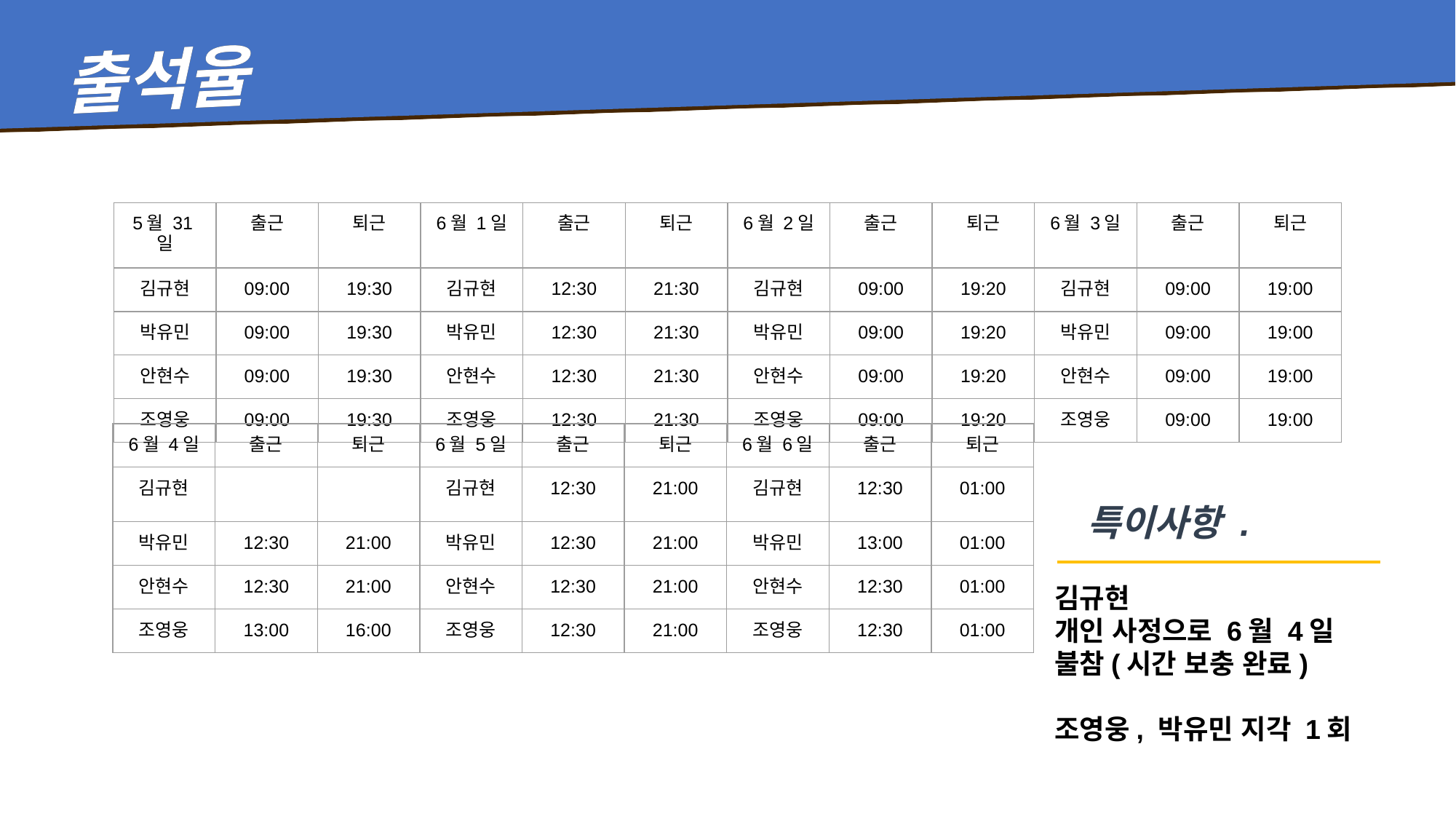

출석율
출석율
| 5월 31일 | 출근 | 퇴근 | 6월 1일 | 출근 | 퇴근 | 6월 2일 | 출근 | 퇴근 | 6월 3일 | 출근 | 퇴근 |
| --- | --- | --- | --- | --- | --- | --- | --- | --- | --- | --- | --- |
| 김규현 | 09:00 | 19:30 | 김규현 | 12:30 | 21:30 | 김규현 | 09:00 | 19:20 | 김규현 | 09:00 | 19:00 |
| 박유민 | 09:00 | 19:30 | 박유민 | 12:30 | 21:30 | 박유민 | 09:00 | 19:20 | 박유민 | 09:00 | 19:00 |
| 안현수 | 09:00 | 19:30 | 안현수 | 12:30 | 21:30 | 안현수 | 09:00 | 19:20 | 안현수 | 09:00 | 19:00 |
| 조영웅 | 09:00 | 19:30 | 조영웅 | 12:30 | 21:30 | 조영웅 | 09:00 | 19:20 | 조영웅 | 09:00 | 19:00 |
| 6월 4일 | 출근 | 퇴근 | 6월 5일 | 출근 | 퇴근 | 6월 6일 | 출근 | 퇴근 |
| --- | --- | --- | --- | --- | --- | --- | --- | --- |
| 김규현 |  |  | 김규현 | 12:30 | 21:00 | 김규현 | 12:30 | 01:00 |
| 박유민 | 12:30 | 21:00 | 박유민 | 12:30 | 21:00 | 박유민 | 13:00 | 01:00 |
| 안현수 | 12:30 | 21:00 | 안현수 | 12:30 | 21:00 | 안현수 | 12:30 | 01:00 |
| 조영웅 | 13:00 | 16:00 | 조영웅 | 12:30 | 21:00 | 조영웅 | 12:30 | 01:00 |
특이사항 .
김규현
개인 사정으로 6월 4일 불참(시간 보충 완료)

조영웅, 박유민 지각 1회